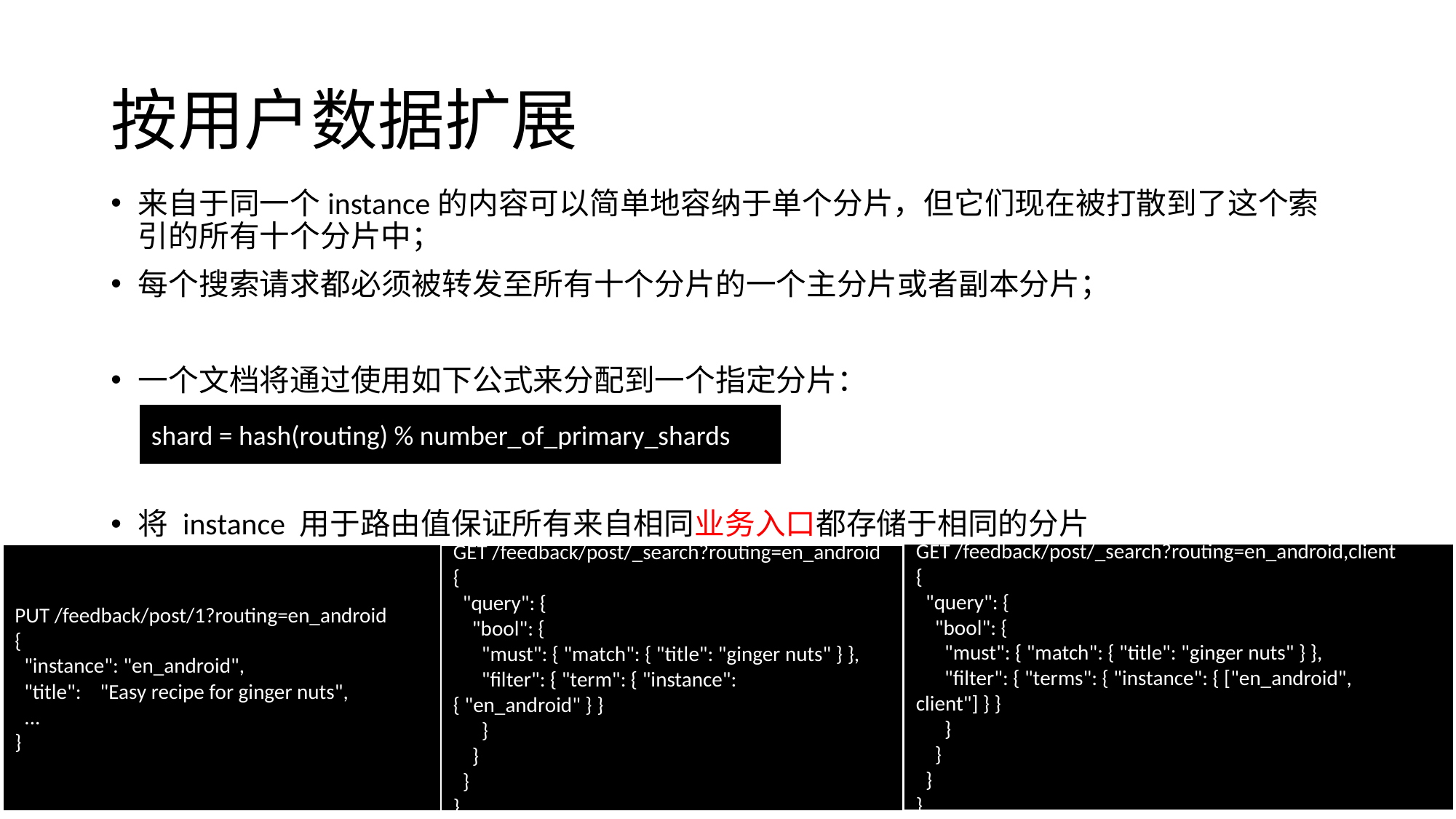

# 按用户数据扩展
来自于同一个instance的内容可以简单地容纳于单个分片，但它们现在被打散到了这个索引的所有十个分片中；
每个搜索请求都必须被转发至所有十个分片的一个主分片或者副本分片；

一个文档将通过使用如下公式来分配到一个指定分片：

将 instance 用于路由值保证所有来自相同业务入口都存储于相同的分片
shard = hash(routing) % number_of_primary_shards
GET /feedback/post/_search?routing=en_android,client
{
  "query": {
    "bool": {
      "must": { "match": { "title": "ginger nuts" } },
      "filter": { "terms": { "instance": { ["en_android", client"] } }
      }
    }
  }
}
PUT /feedback/post/1?routing=en_android
{
  "instance": "en_android",
  "title":    "Easy recipe for ginger nuts",
  ...
}
GET /feedback/post/_search?routing=en_android
{
  "query": {
    "bool": {
      "must": { "match": { "title": "ginger nuts" } },
      "filter": { "term": { "instance": { "en_android" } }
      }
    }
  }
}